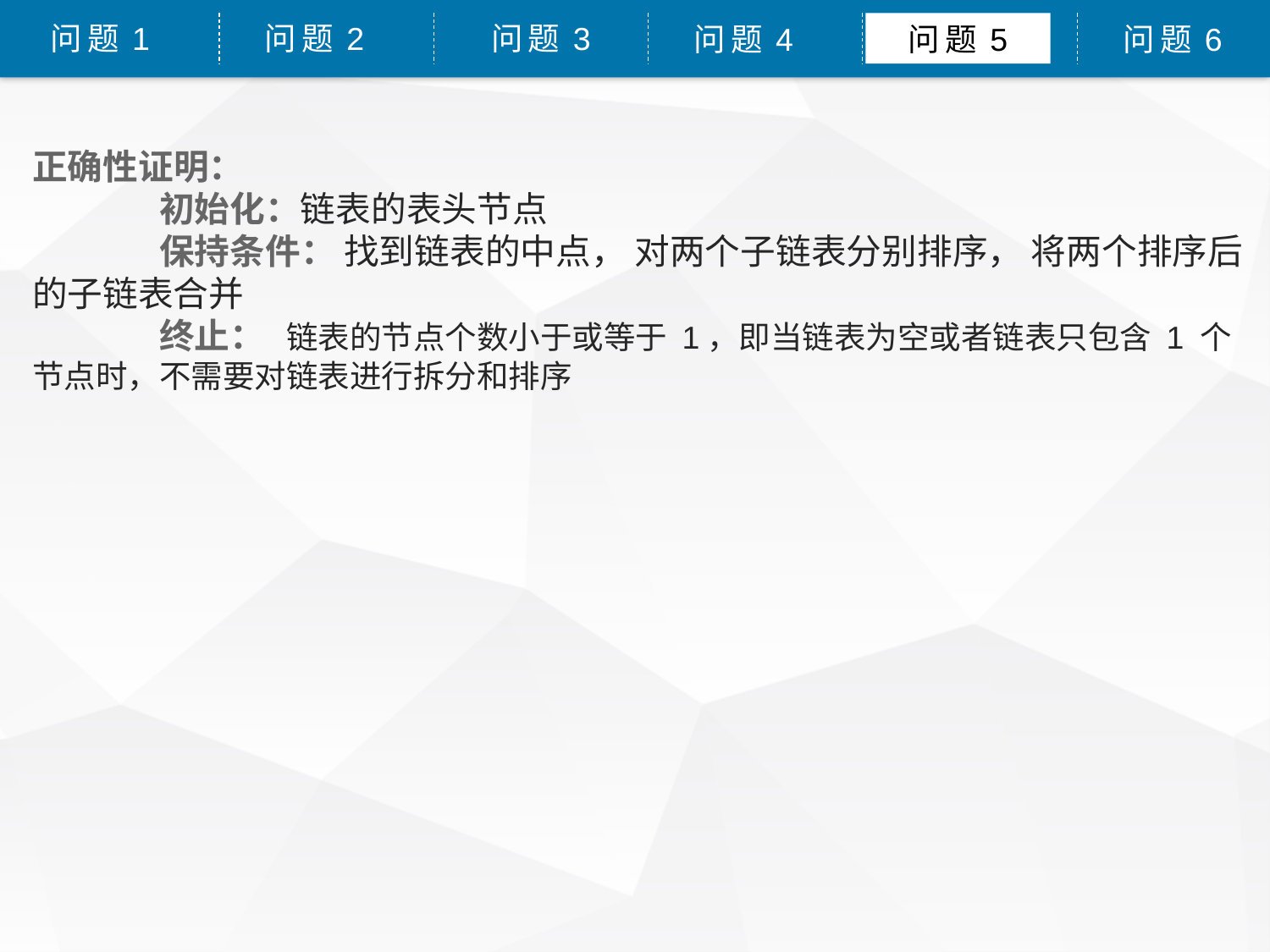

问题1
问题2
问题3
问题4
问题5
问题6
正确性证明：
	初始化：链表的表头节点
	保持条件： 找到链表的中点， 对两个子链表分别排序， 将两个排序后的子链表合并
	终止：	链表的节点个数小于或等于 1，即当链表为空或者链表只包含 1 个节点时，不需要对链表进行拆分和排序